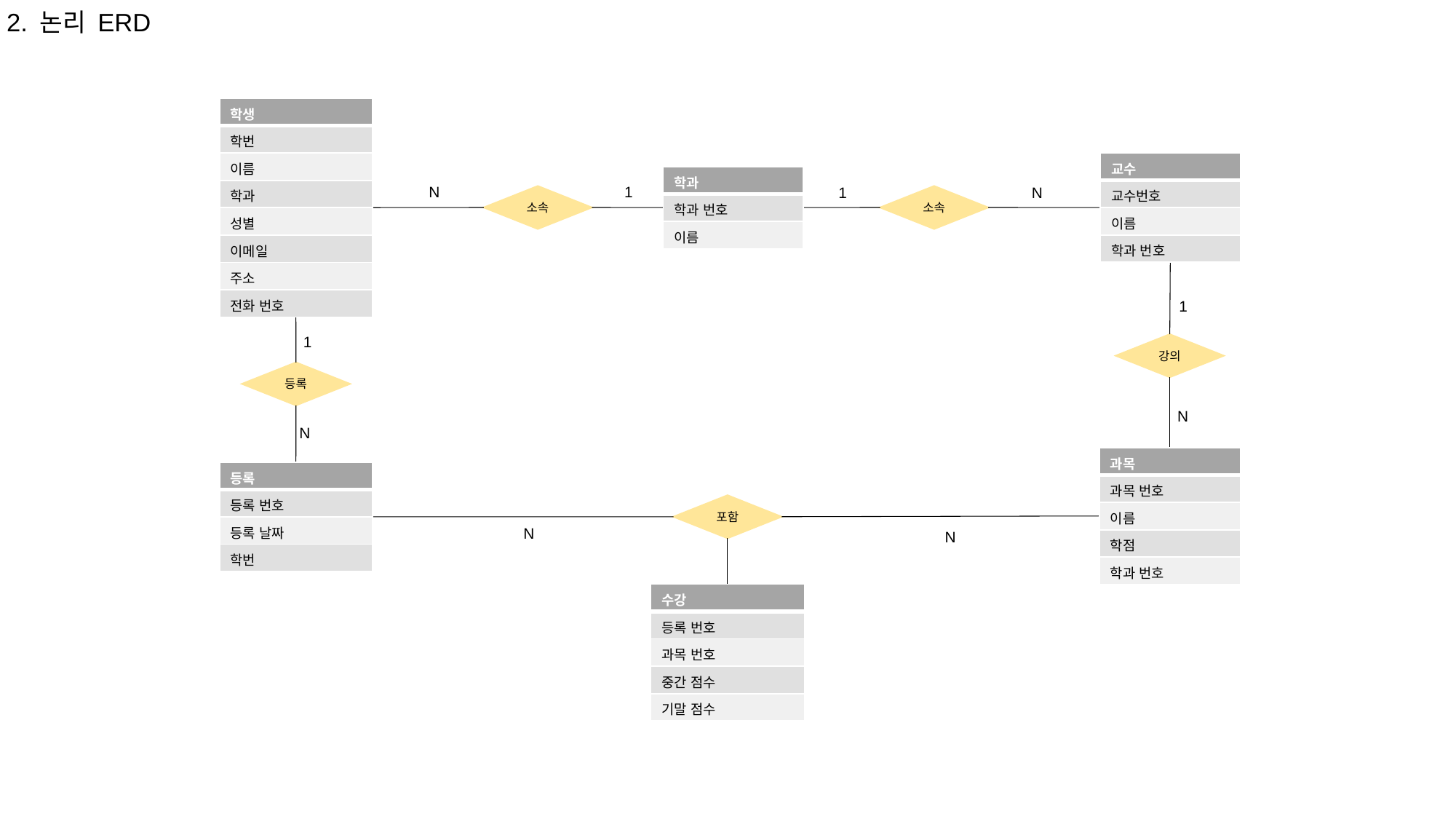

2. 논리 ERD
| 학생 |
| --- |
| 학번 |
| 이름 |
| 학과 |
| 성별 |
| 이메일 |
| 주소 |
| 전화 번호 |
| 교수 |
| --- |
| 교수번호 |
| 이름 |
| 학과 번호 |
| 학과 |
| --- |
| 학과 번호 |
| 이름 |
N
1
1
N
소속
소속
1
1
강의
등록
N
N
| 과목 |
| --- |
| 과목 번호 |
| 이름 |
| 학점 |
| 학과 번호 |
| 등록 |
| --- |
| 등록 번호 |
| 등록 날짜 |
| 학번 |
포함
N
N
| 수강 |
| --- |
| 등록 번호 |
| 과목 번호 |
| 중간 점수 |
| 기말 점수 |